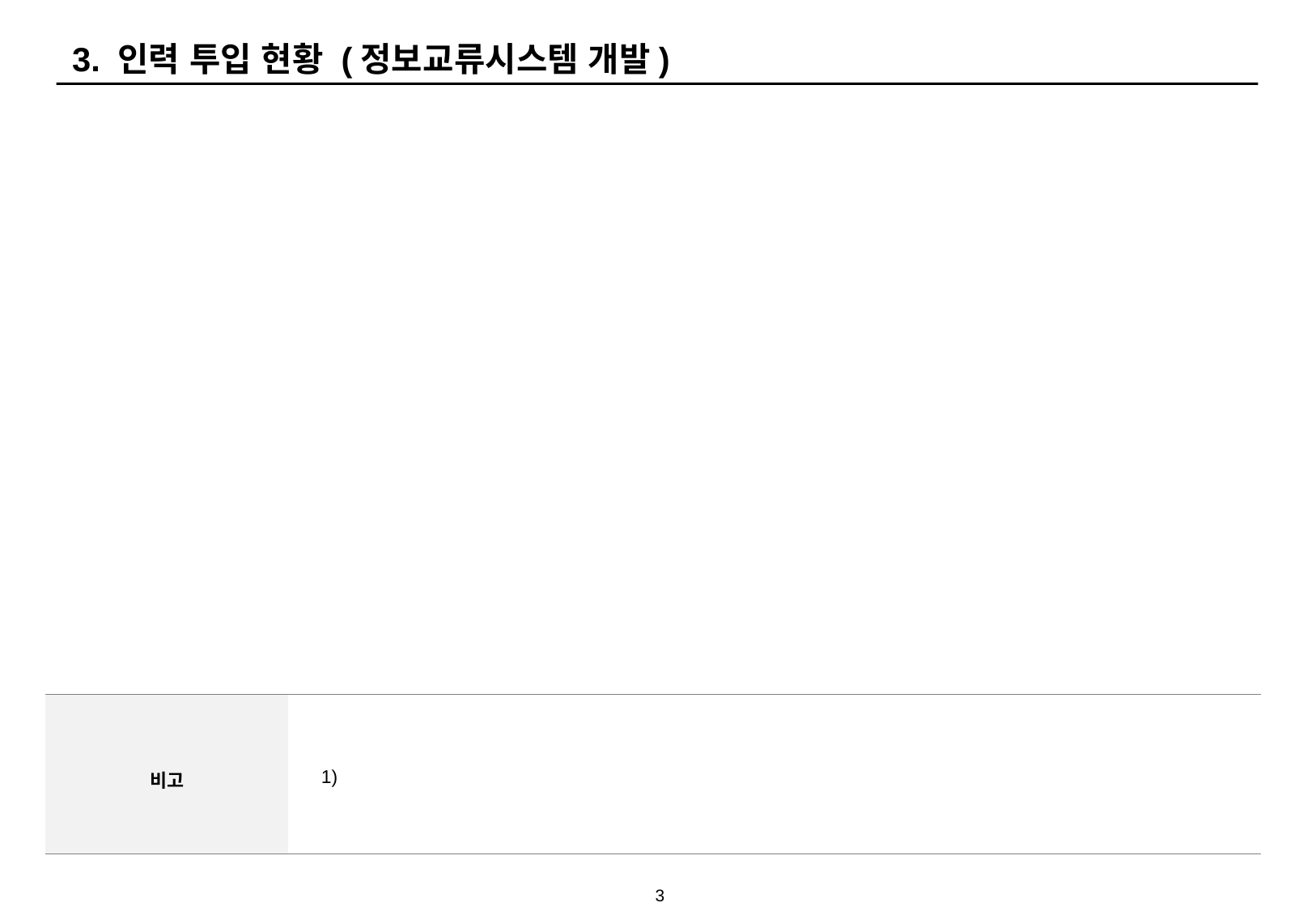

# 3. 인력 투입 현황 (정보교류시스템 개발)
| 비고 | 1) |
| --- | --- |